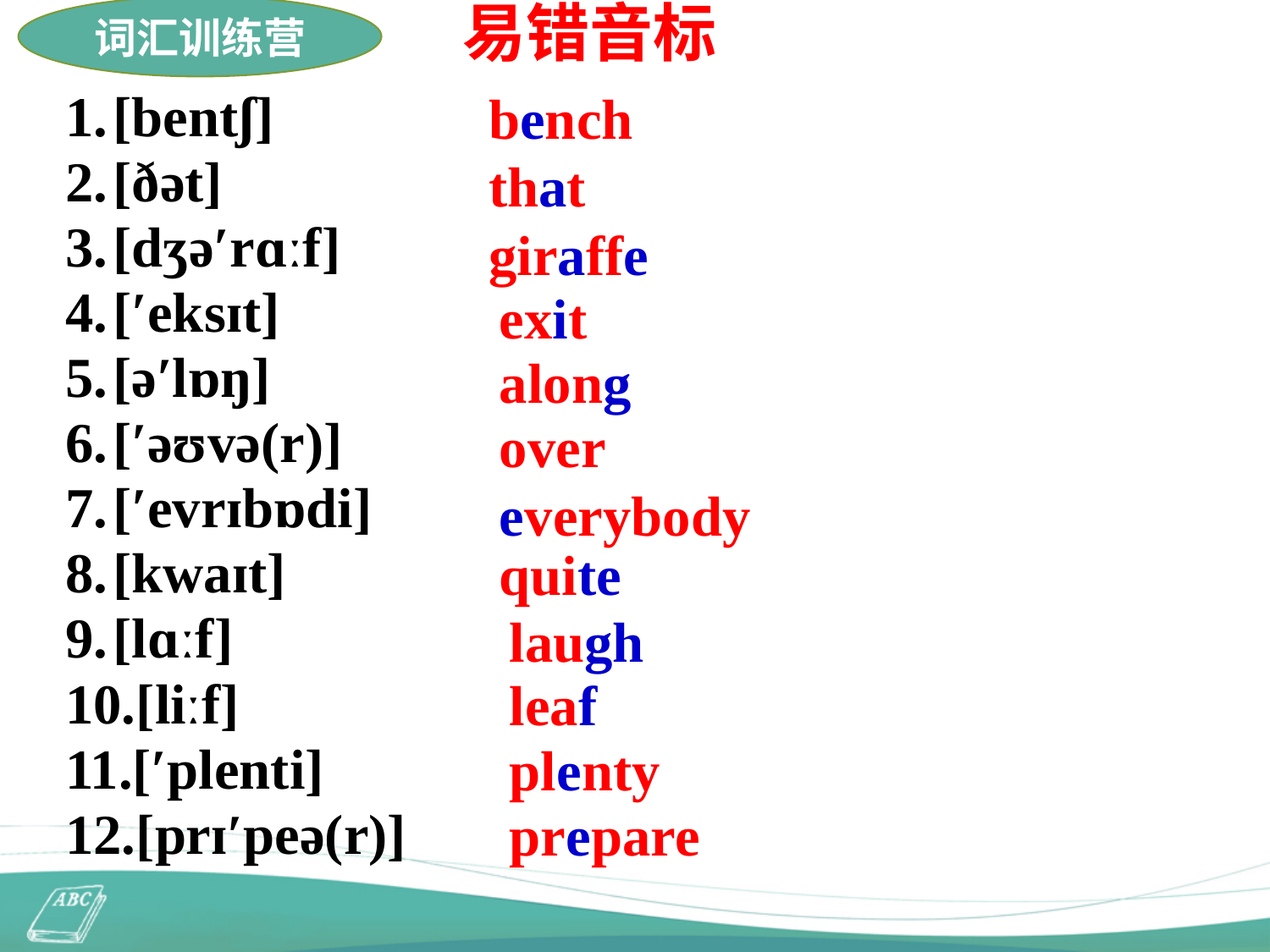

易错音标
词汇训练营

[bentʃ]
[ðət]
[dʒəʹrɑːf]
[ʹeksɪt]
[əʹlɒŋ]
[ʹəʊvə(r)]
[ʹevrɪbɒdi]
[kwaɪt]
[lɑːf]
[liːf]
[ʹplenti]
[prɪʹpeə(r)]
bench
that

giraffe
exit
along
over
everybody
quite
laugh
leaf
plenty
prepare